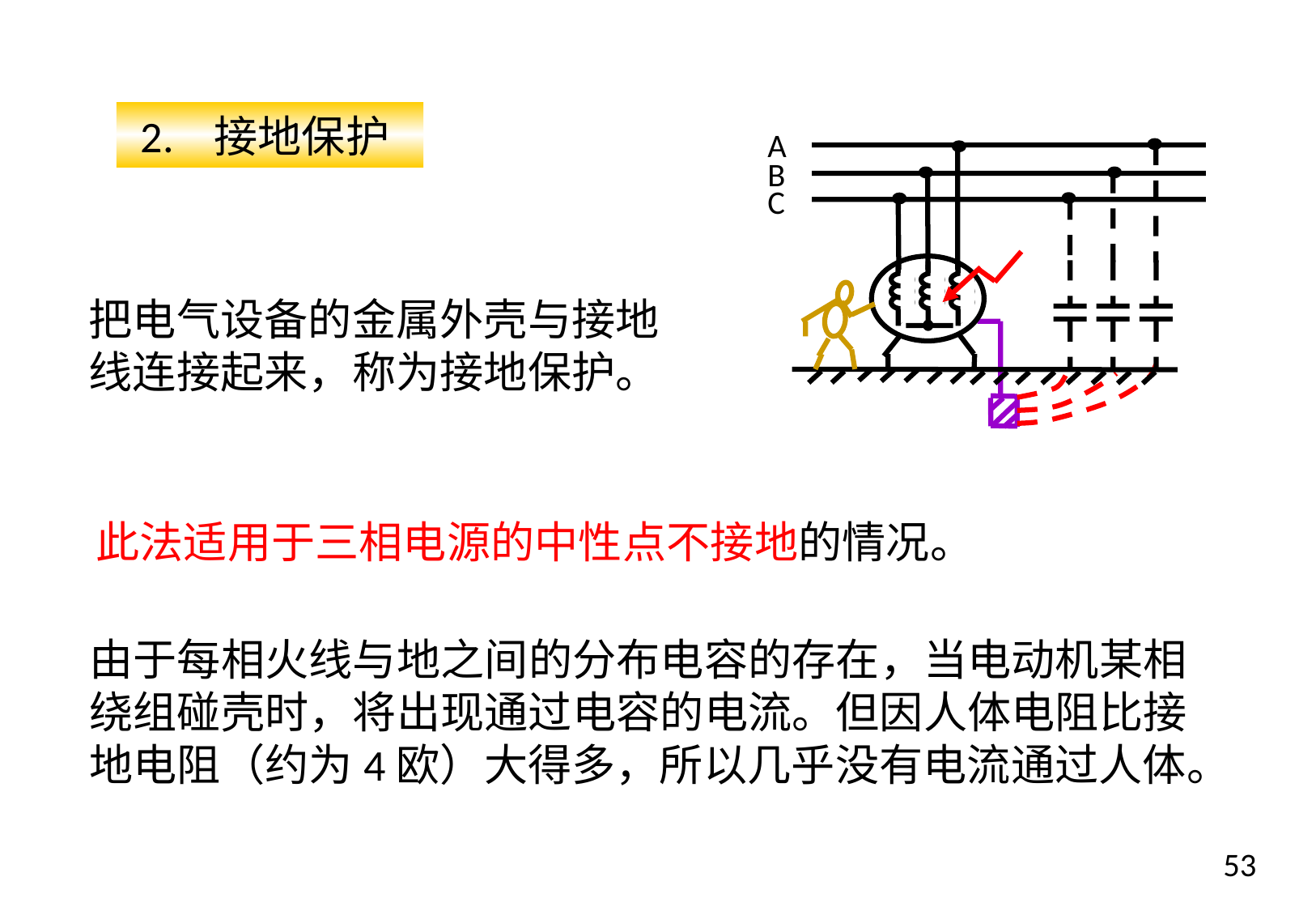

2.   接地保护
A

B

C

把电气设备的金属外壳与接地线连接起来，称为接地保护。

此法适用于三相电源的中性点不接地的情况。
由于每相火线与地之间的分布电容的存在，当电动机某相绕组碰壳时，将出现通过电容的电流。但因人体电阻比接地电阻（约为4欧）大得多，所以几乎没有电流通过人体。